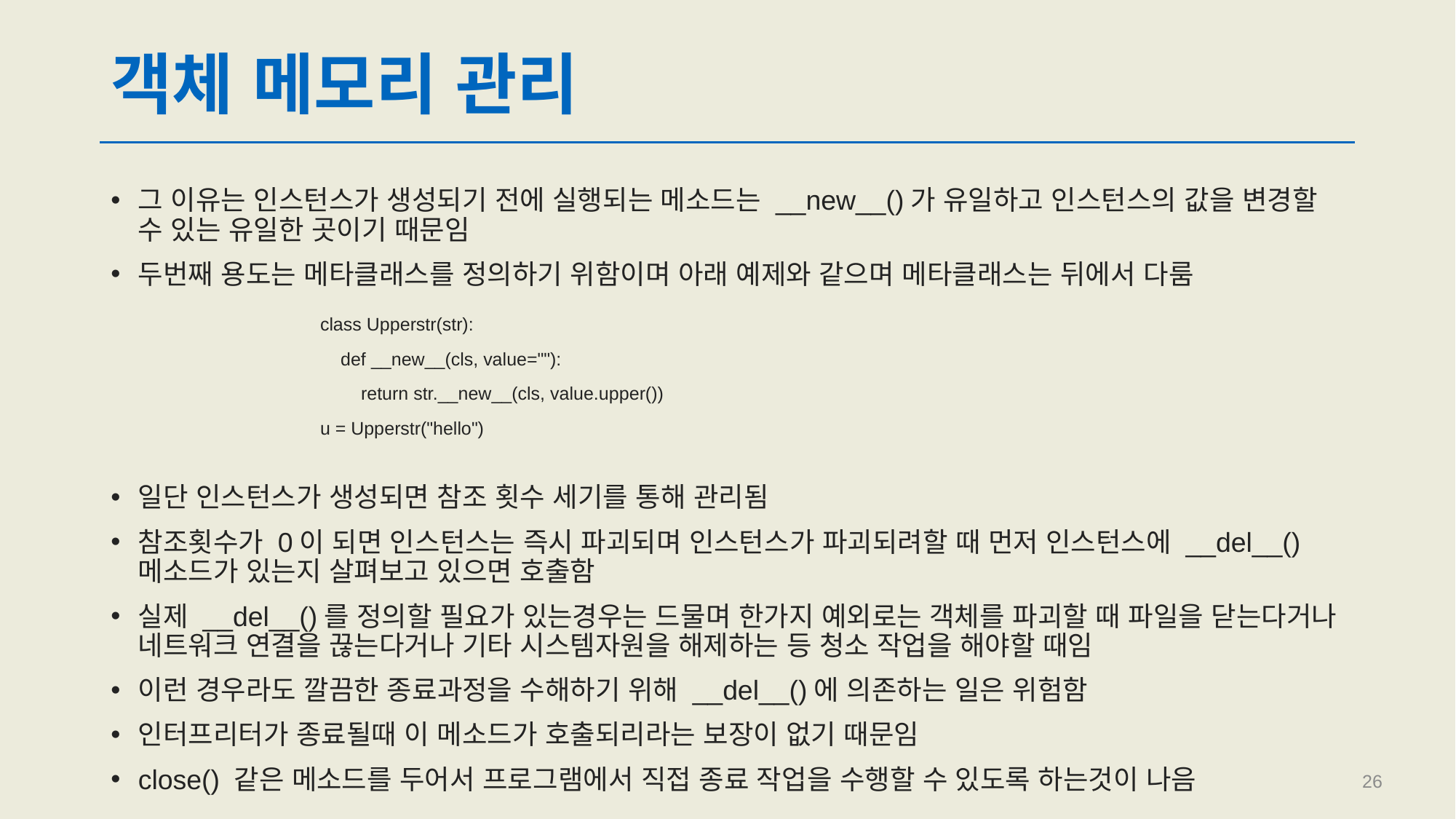

# 객체 메모리 관리
그 이유는 인스턴스가 생성되기 전에 실행되는 메소드는 __new__()가 유일하고 인스턴스의 값을 변경할 수 있는 유일한 곳이기 때문임
두번째 용도는 메타클래스를 정의하기 위함이며 아래 예제와 같으며 메타클래스는 뒤에서 다룸

일단 인스턴스가 생성되면 참조 횟수 세기를 통해 관리됨
참조횟수가 0이 되면 인스턴스는 즉시 파괴되며 인스턴스가 파괴되려할 때 먼저 인스턴스에 __del__() 메소드가 있는지 살펴보고 있으면 호출함
실제 __del__()를 정의할 필요가 있는경우는 드물며 한가지 예외로는 객체를 파괴할 때 파일을 닫는다거나 네트워크 연결을 끊는다거나 기타 시스템자원을 해제하는 등 청소 작업을 해야할 때임
이런 경우라도 깔끔한 종료과정을 수해하기 위해 __del__()에 의존하는 일은 위험함
인터프리터가 종료될때 이 메소드가 호출되리라는 보장이 없기 때문임
close() 같은 메소드를 두어서 프로그램에서 직접 종료 작업을 수행할 수 있도록 하는것이 나음
class Upperstr(str):
    def __new__(cls, value=""):
        return str.__new__(cls, value.upper())
u = Upperstr("hello")
26